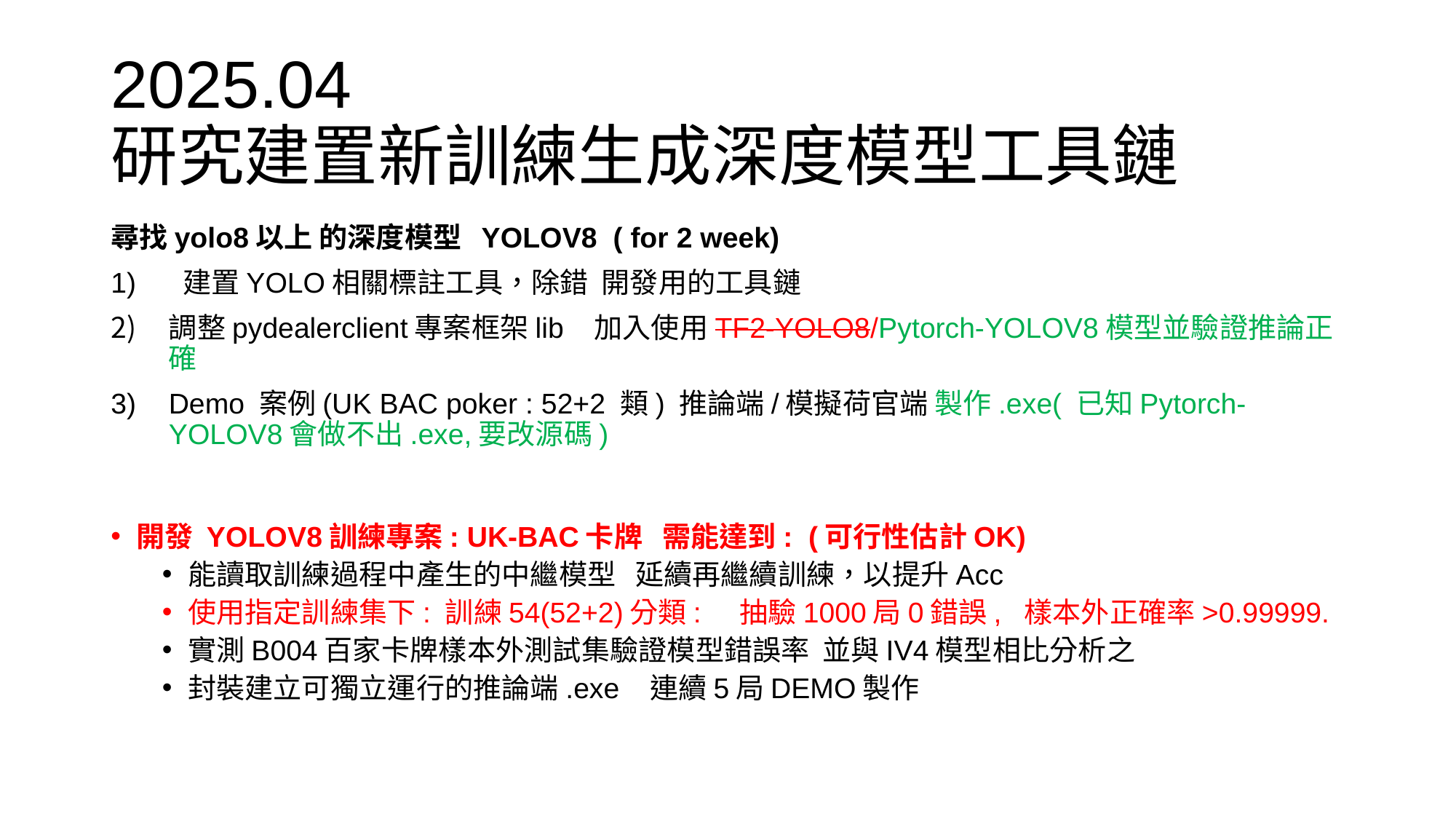

# 2025.04 研究建置新訓練生成深度模型工具鏈
尋找yolo8以上 的深度模型  YOLOV8  ( for 2 week)
1)     建置YOLO相關標註工具，除錯  開發用的工具鏈
調整pydealerclient專案框架lib   加入使用TF2-YOLO8/Pytorch-YOLOV8模型並驗證推論正確
Demo 案例(UK BAC poker : 52+2 類) 推論端/模擬荷官端 製作.exe( 已知Pytorch-YOLOV8會做不出.exe,要改源碼)

開發 YOLOV8訓練專案: UK-BAC卡牌   需能達到:  (可行性估計OK)
能讀取訓練過程中產生的中繼模型   延續再繼續訓練，以提升Acc
使用指定訓練集下: 訓練54(52+2)分類:    抽驗1000局0錯誤,  樣本外正確率>0.99999.
實測B004百家卡牌樣本外測試集驗證模型錯誤率  並與IV4模型相比分析之
封裝建立可獨立運行的推論端.exe   連續5局DEMO製作